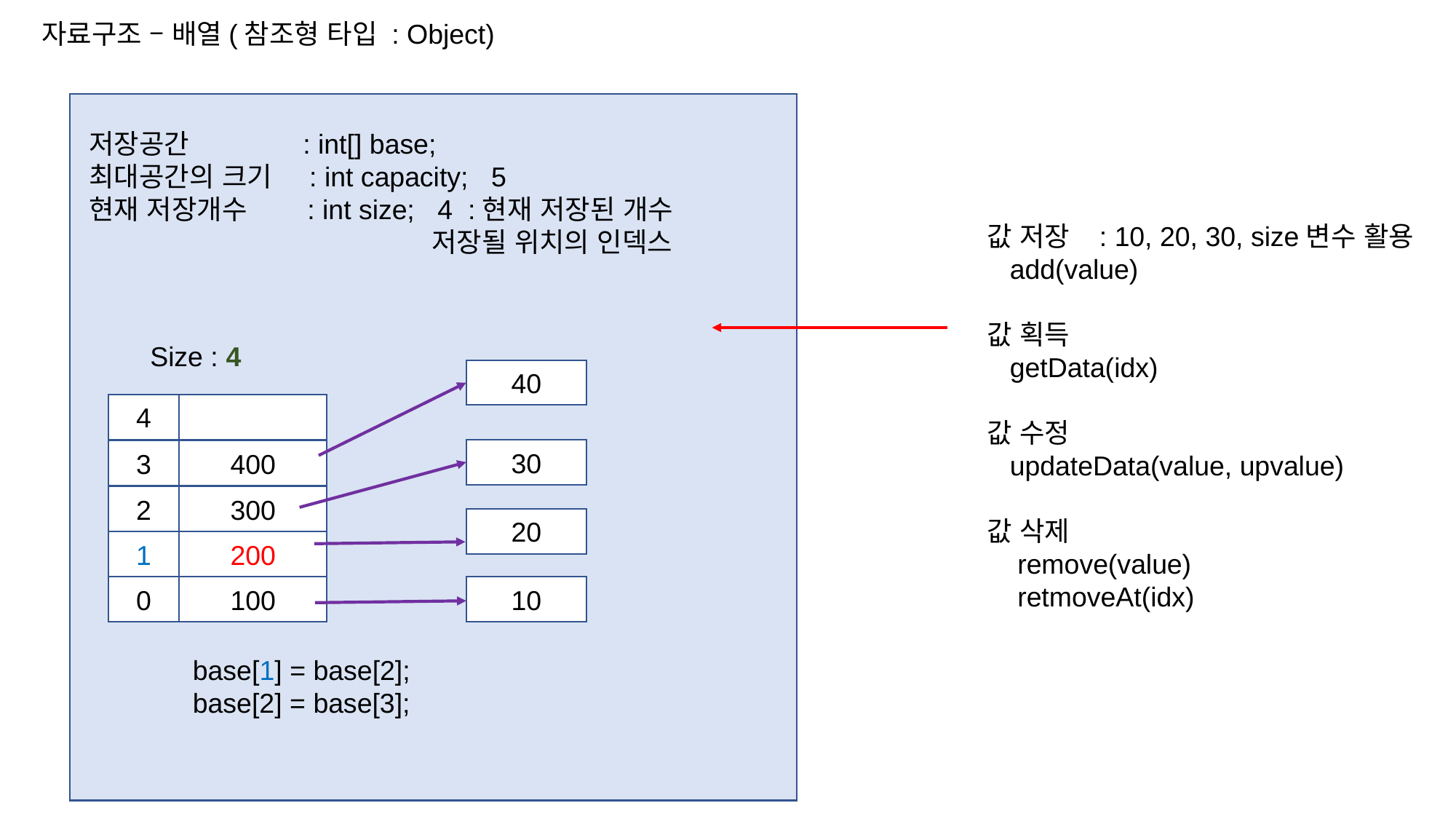

자료구조 – 배열(참조형 타입 : Object)

저장공간              : int[] base;
최대공간의 크기    : int capacity;   5
현재 저장개수       : int size;   4  :현재 저장된 개수
                                            저장될 위치의 인덱스
값 저장   : 10, 20, 30, size변수 활용
   add(value)

값 획득
   getData(idx)

값 수정
   updateData(value, upvalue)

값 삭제
    remove(value)
    retmoveAt(idx)
Size : 4
40

4
30
400
3
300
2
20
200
1
10
100
0
base[1] = base[2];
base[2] = base[3];